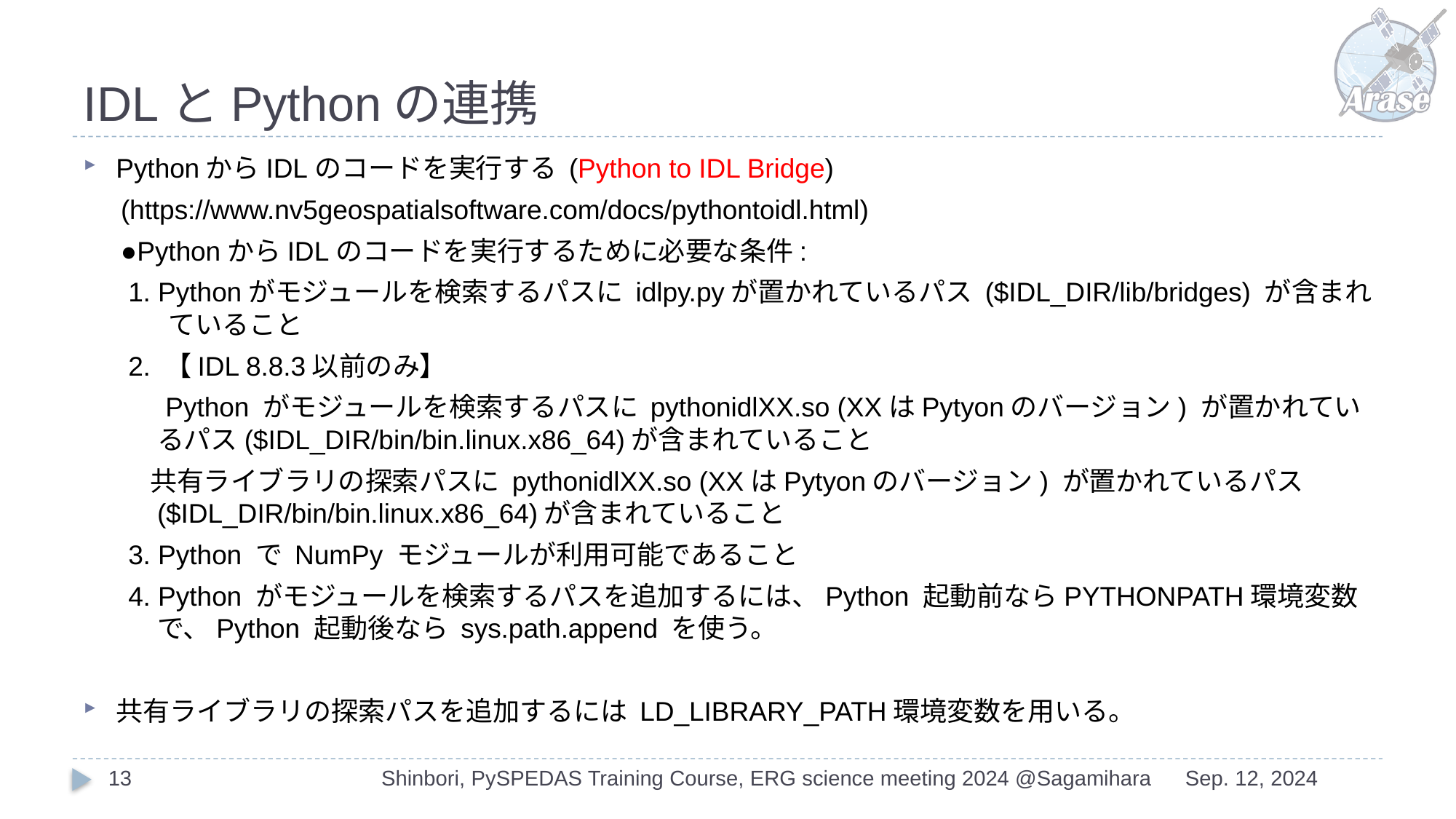

# IDLとPythonの連携
PythonからIDLのコードを実行する (Python to IDL Bridge)
     (https://www.nv5geospatialsoftware.com/docs/pythontoidl.html)
     ●PythonからIDLのコードを実行するために必要な条件:
      1. Pythonがモジュールを検索するパスに idlpy.pyが置かれているパス ($IDL_DIR/lib/bridges) が含まれていること
      2. 【IDL 8.8.3以前のみ】
           Python がモジュールを検索するパスに pythonidlXX.so (XXはPytyonのバージョン) が置かれているパス($IDL_DIR/bin/bin.linux.x86_64)が含まれていること
          共有ライブラリの探索パスに pythonidlXX.so (XXはPytyonのバージョン) が置かれているパス($IDL_DIR/bin/bin.linux.x86_64)が含まれていること
      3. Python で NumPy モジュールが利用可能であること
      4. Python がモジュールを検索するパスを追加するには、Python 起動前ならPYTHONPATH環境変数で、Python 起動後なら sys.path.append を使う。

共有ライブラリの探索パスを追加するには LD_LIBRARY_PATH環境変数を用いる。
13
Shinbori, PySPEDAS Training Course, ERG science meeting 2024 @Sagamihara
Sep. 12, 2024